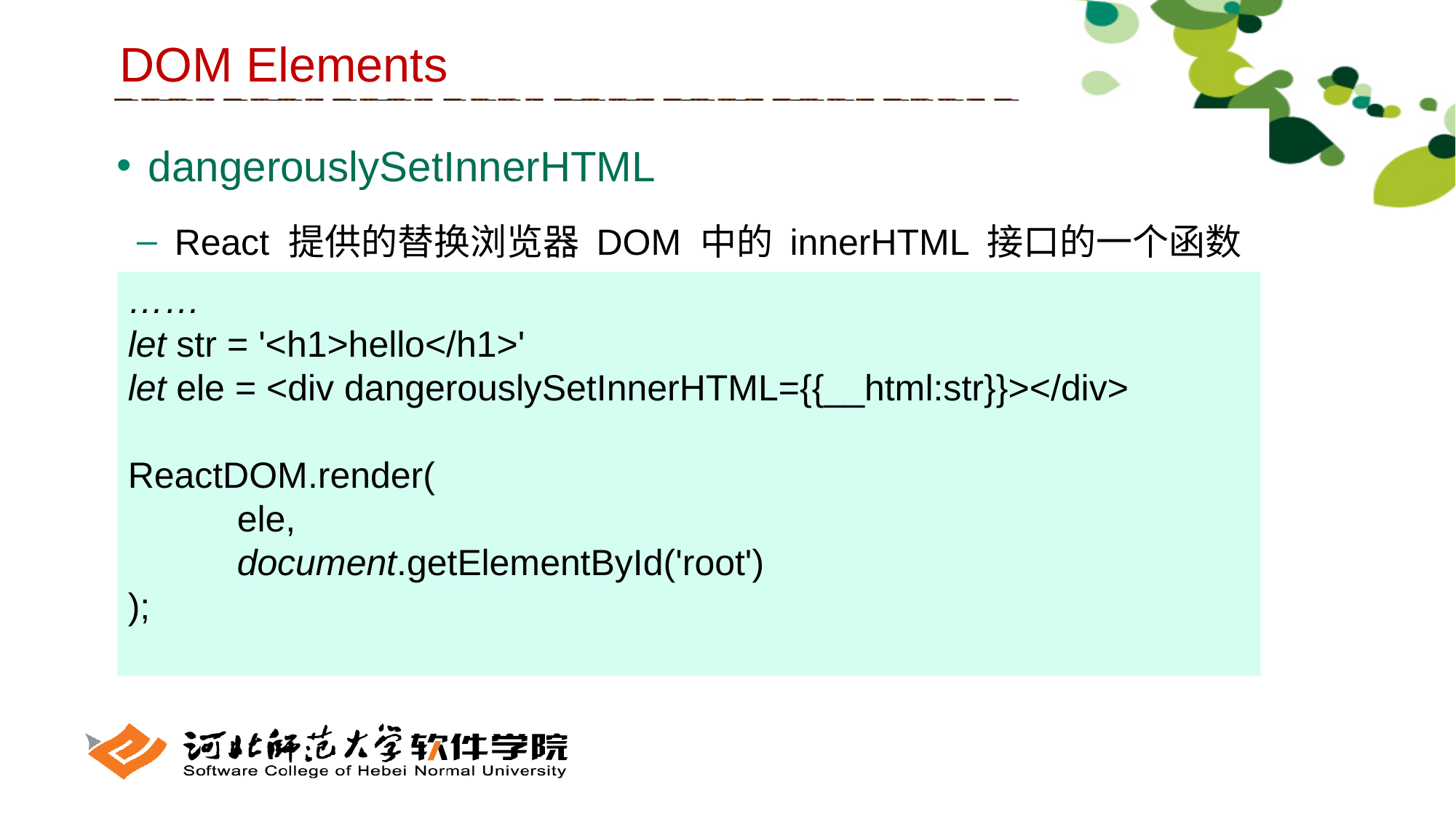

DOM Elements
 dangerouslySetInnerHTML
 React 提供的替换浏览器 DOM 中的 innerHTML 接口的一个函数
……
let str = '<h1>hello</h1>'
let ele = <div dangerouslySetInnerHTML={{__html:str}}></div>

ReactDOM.render(
	ele,
	document.getElementById('root')
);